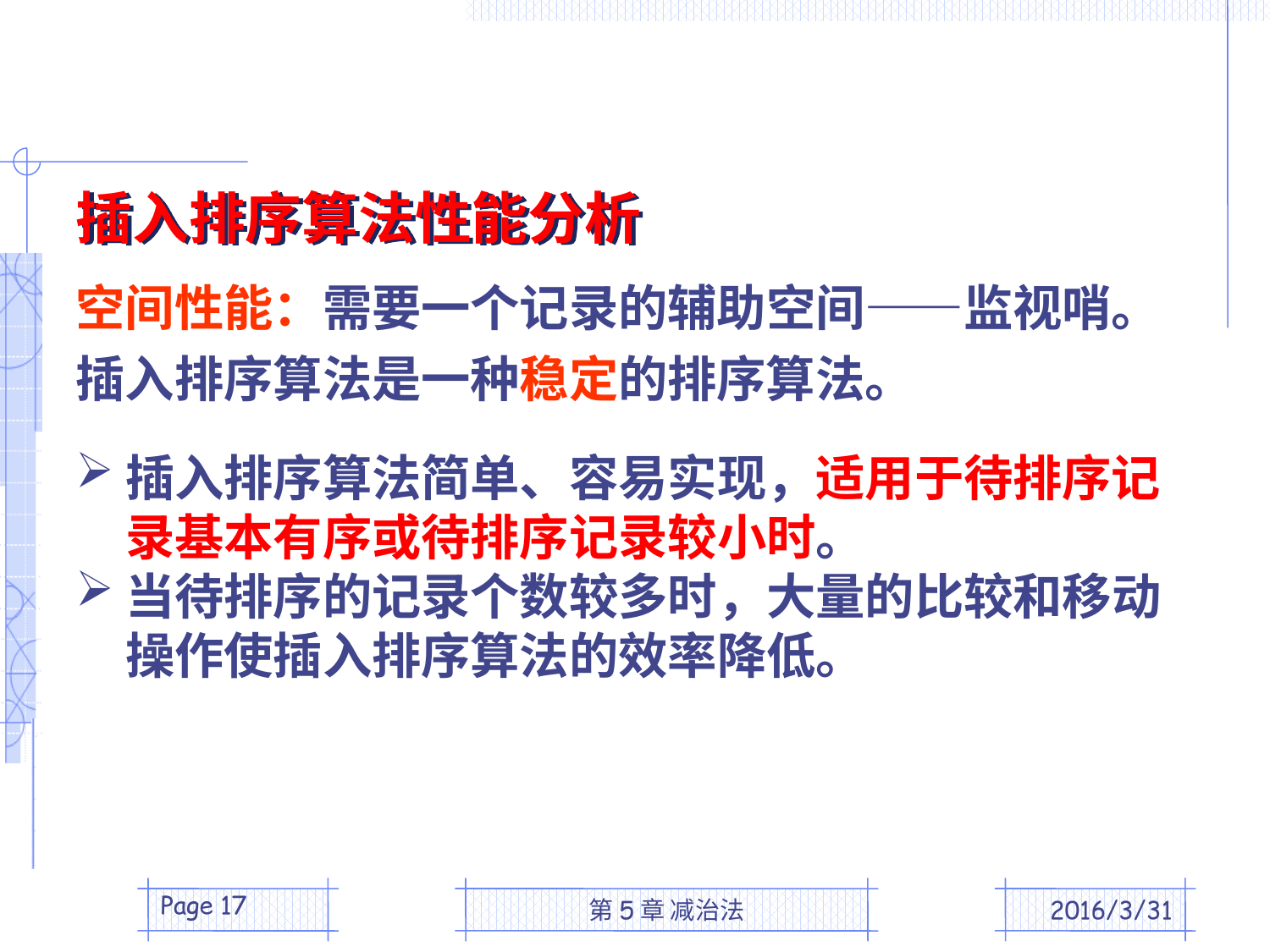

插入排序算法性能分析
空间性能：需要一个记录的辅助空间——监视哨。
插入排序算法是一种稳定的排序算法。
插入排序算法简单、容易实现，适用于待排序记录基本有序或待排序记录较小时。
当待排序的记录个数较多时，大量的比较和移动操作使插入排序算法的效率降低。
Page 17
第5章 减治法
2016/3/31